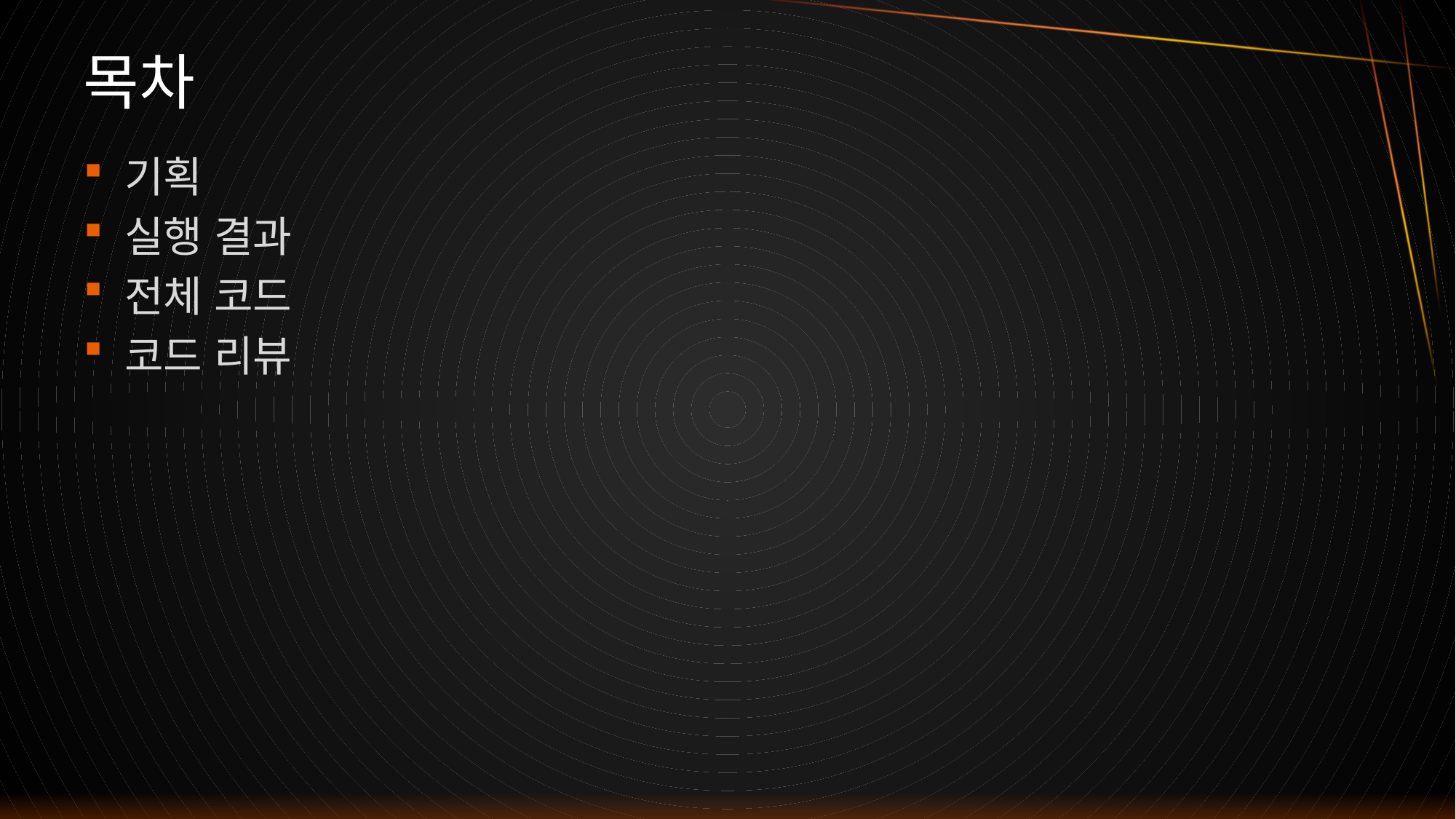

# 목차
기획
실행 결과
전체 코드
코드 리뷰